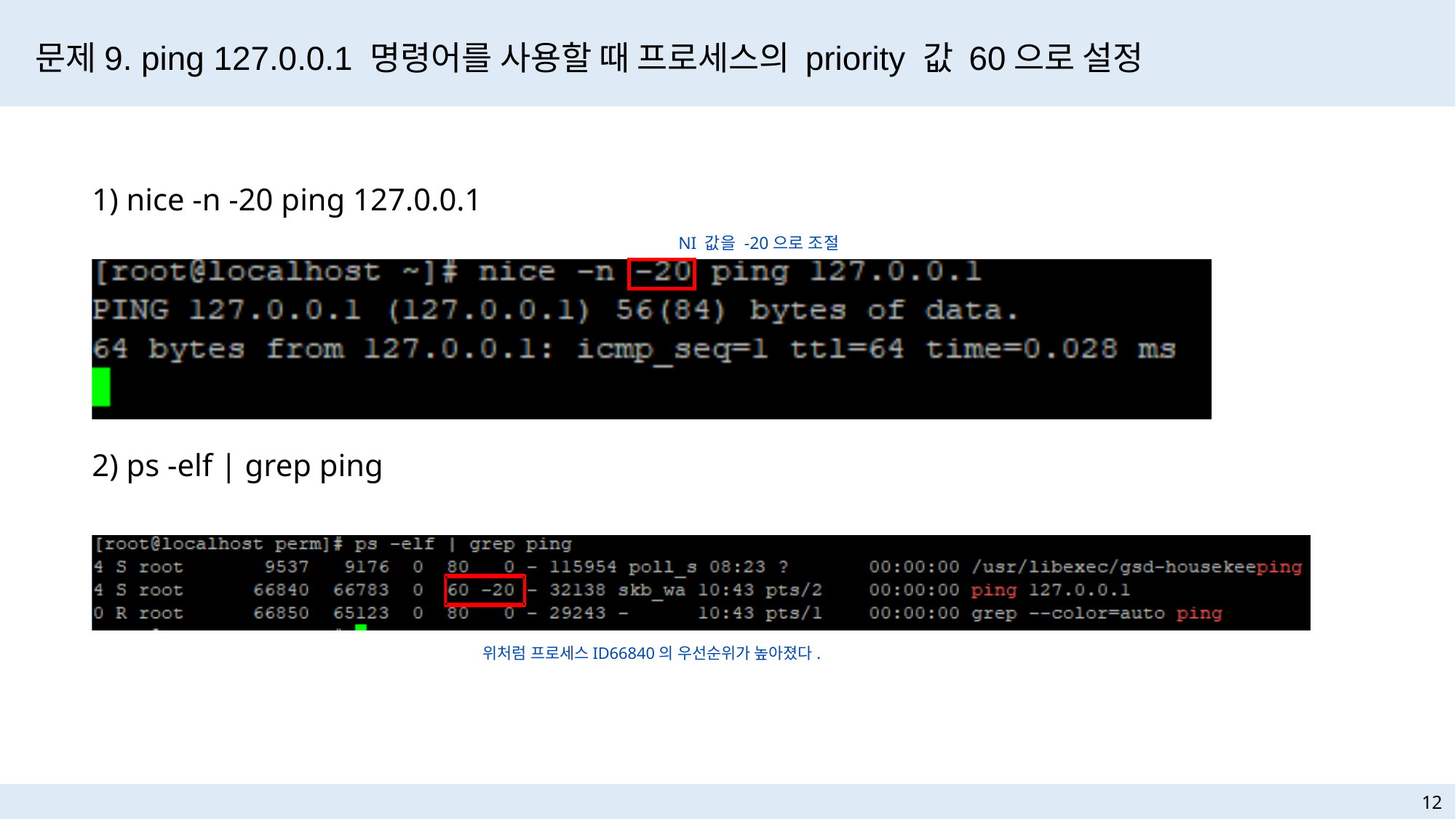

문제9. ping 127.0.0.1 명령어를 사용할 때 프로세스의 priority 값 60으로 설정
1) nice -n -20 ping 127.0.0.1
NI 값을 -20으로 조절

2) ps -elf | grep ping

위처럼 프로세스ID66840의 우선순위가 높아졌다.
12